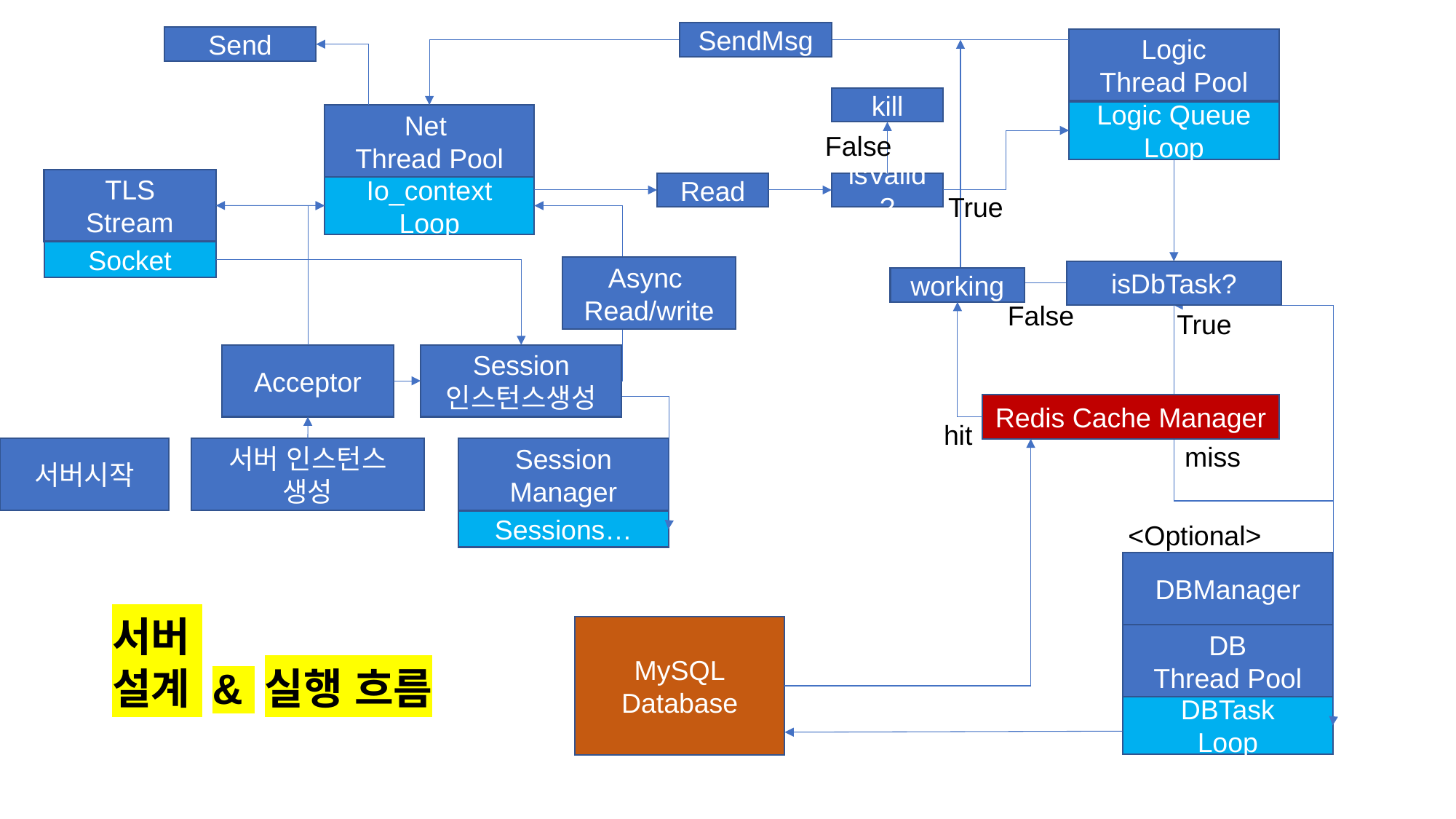

SendMsg
Send
Logic
Thread Pool
kill
Logic Queue
Loop
Net
Thread Pool
False
TLS
Stream
Read
isValid?
Io_context
Loop
True
Socket
Async
Read/write
isDbTask?
working
False
True
Session
인스턴스생성
Acceptor
Redis Cache Manager
hit
miss
Session
Manager
서버시작
서버 인스턴스
생성
Sessions…
<Optional>
DBManager
서버
설계 & 실행 흐름
MySQL
Database
DB
Thread Pool
DBTask
Loop